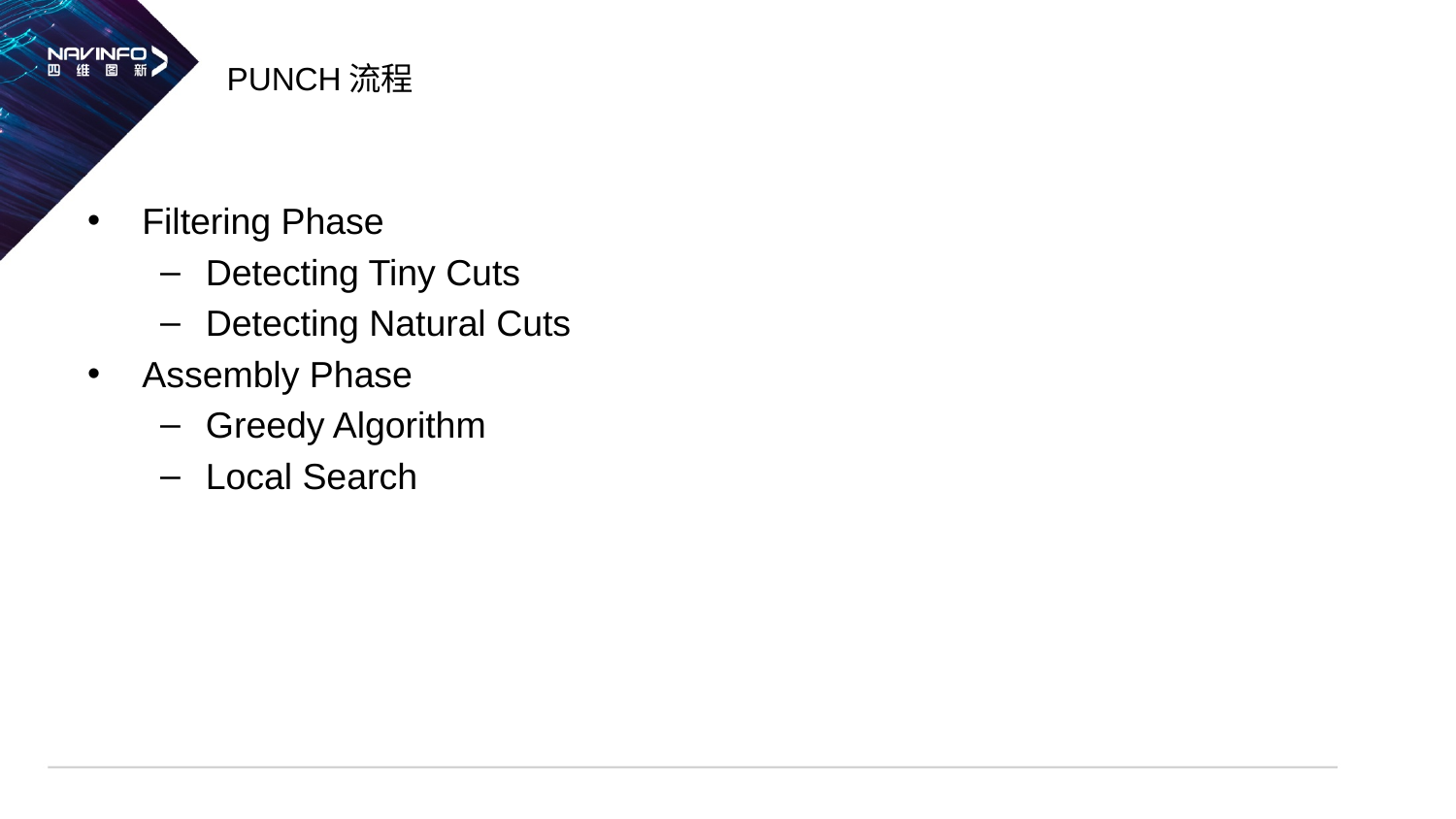

# PUNCH流程
Filtering Phase
Detecting Tiny Cuts
Detecting Natural Cuts
Assembly Phase
Greedy Algorithm
Local Search